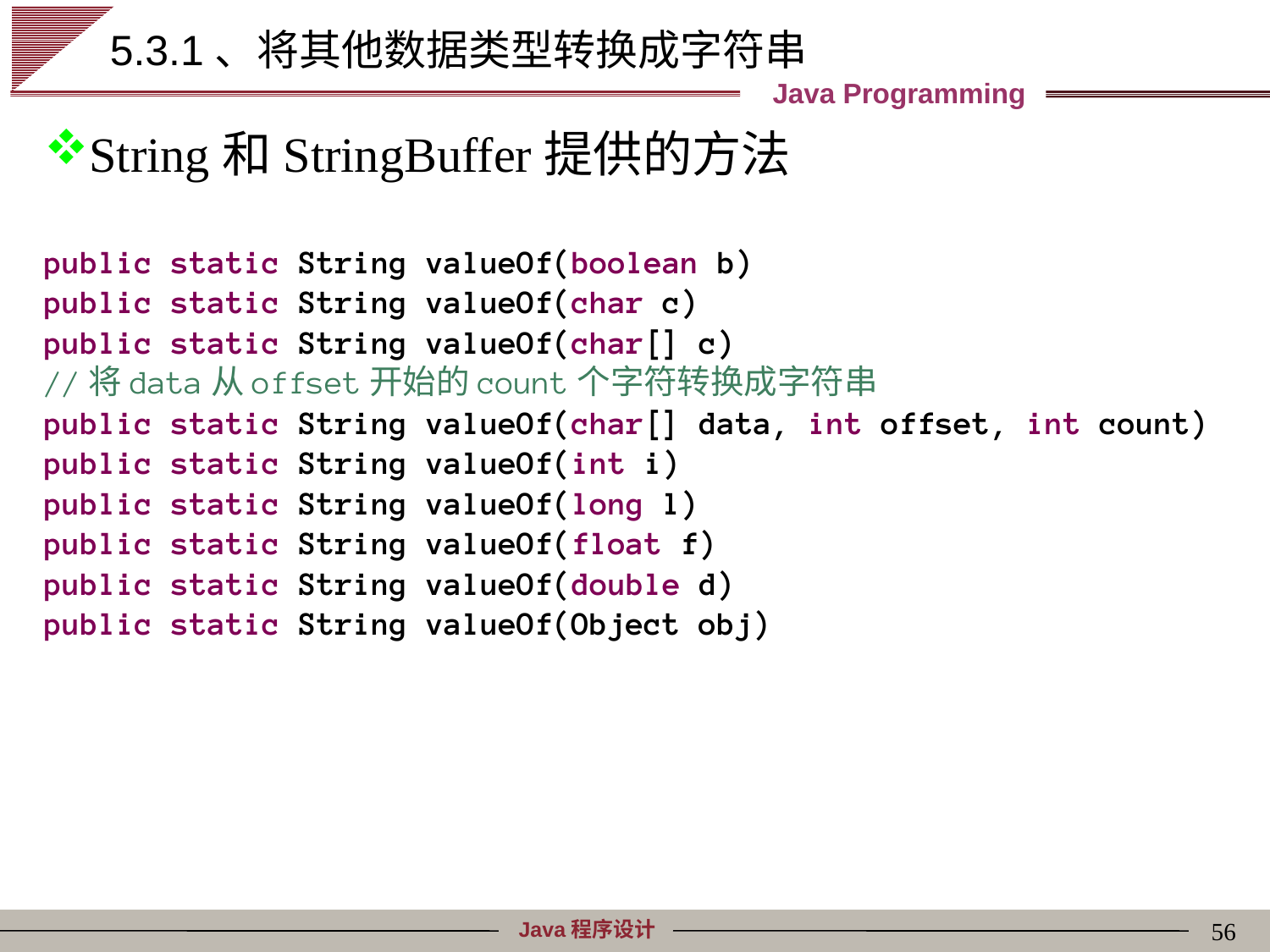

# 5.3.1、将其他数据类型转换成字符串
String和StringBuffer提供的方法
public static String valueOf(boolean b)
public static String valueOf(char c)
public static String valueOf(char[] c)
//将data从offset开始的count个字符转换成字符串
public static String valueOf(char[] data, int offset, int count)
public static String valueOf(int i)
public static String valueOf(long l)
public static String valueOf(float f)
public static String valueOf(double d)
public static String valueOf(Object obj)